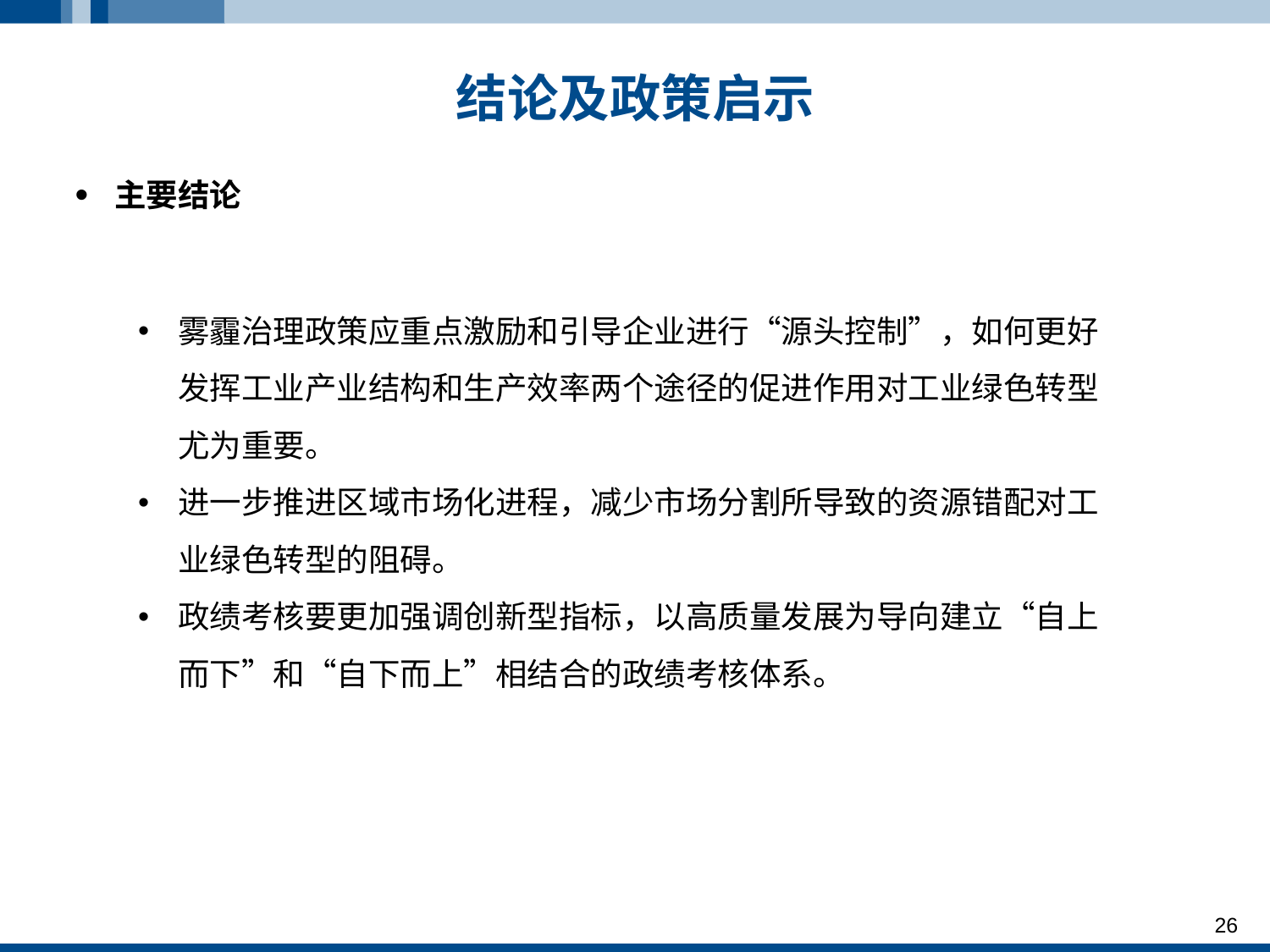

# 结论及政策启示
主要结论
雾霾治理政策应重点激励和引导企业进行“源头控制”，如何更好发挥工业产业结构和生产效率两个途径的促进作用对工业绿色转型尤为重要。
进一步推进区域市场化进程，减少市场分割所导致的资源错配对工业绿色转型的阻碍。
政绩考核要更加强调创新型指标，以高质量发展为导向建立“自上而下”和“自下而上”相结合的政绩考核体系。
26